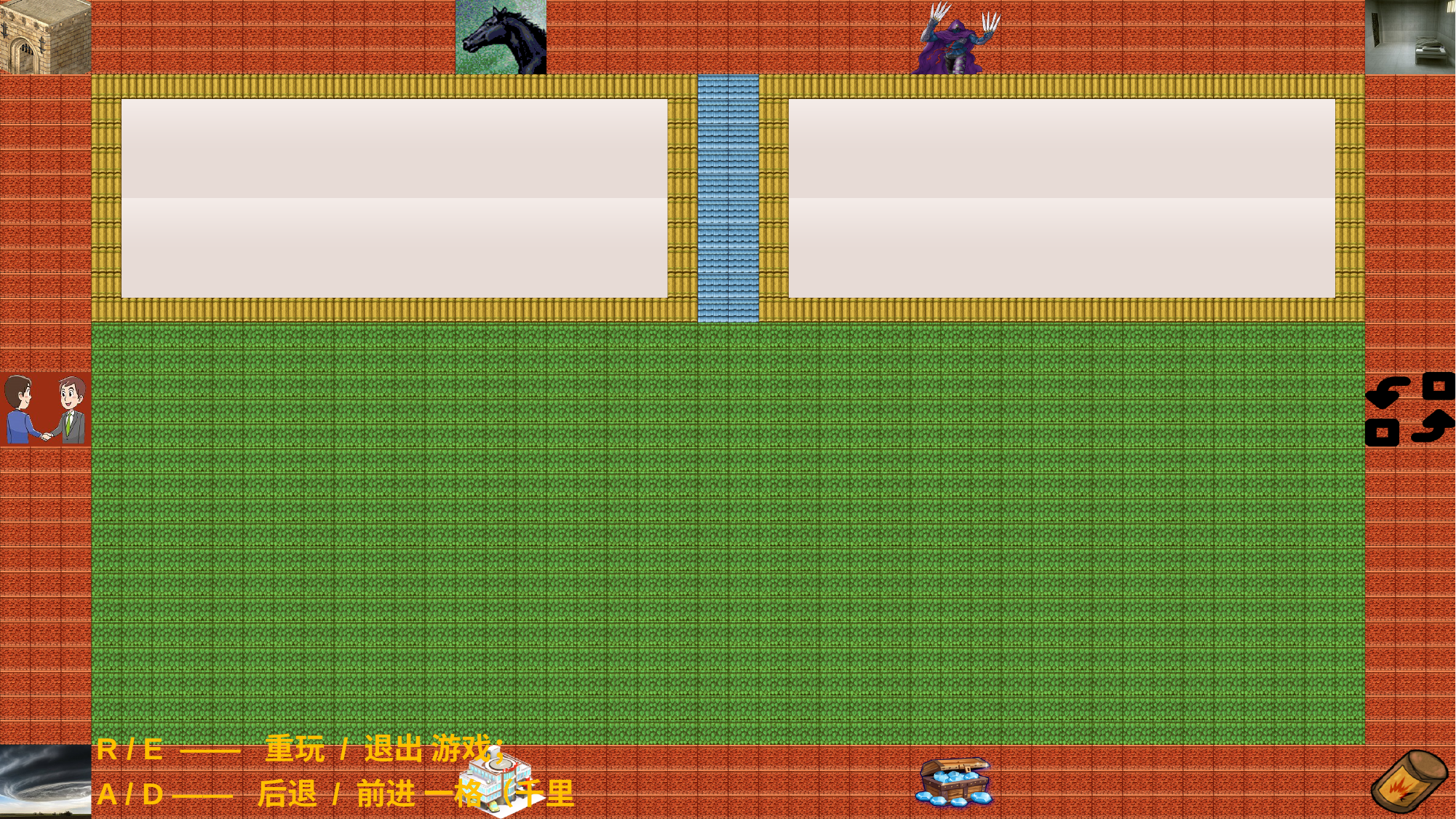

R / E  ——  重玩 / 退出 游戏；
A / D ——  后退 / 前进 一格（千里马）